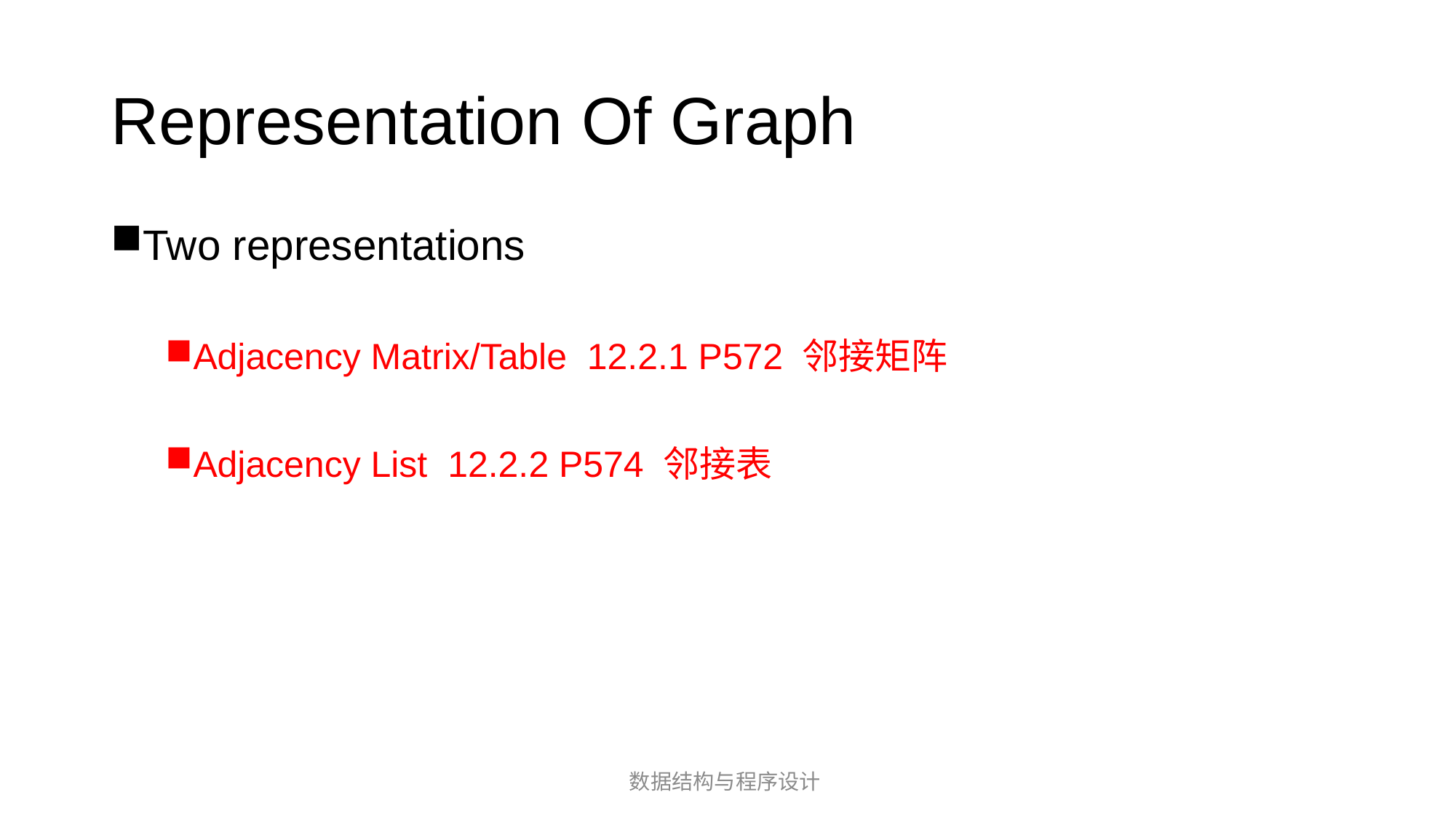

# Representation Of Graph
Two representations

Adjacency Matrix/Table  12.2.1 P572 邻接矩阵

Adjacency List  12.2.2 P574 邻接表

数据结构与程序设计
16